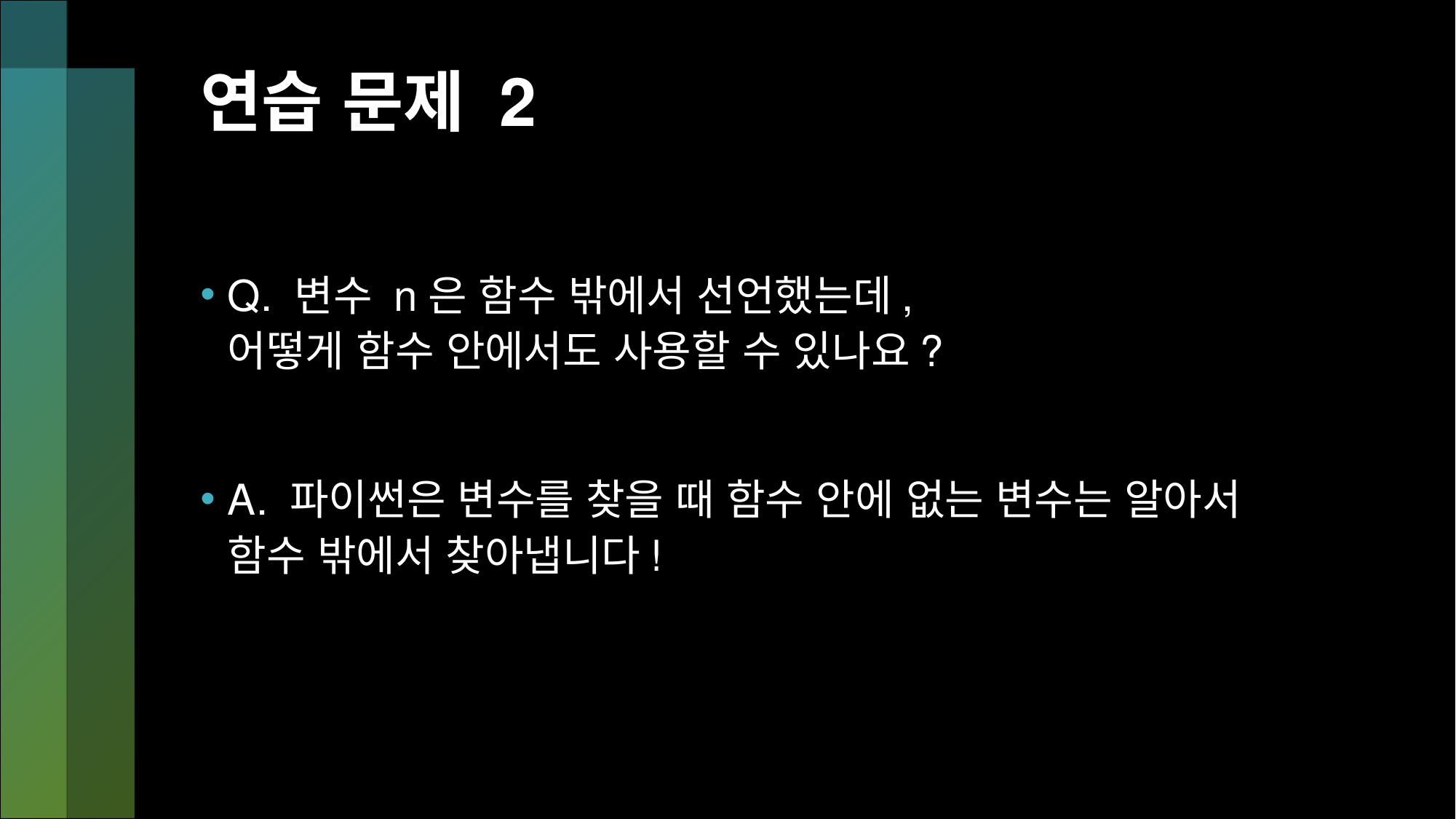

# 연습 문제 2
Q. 변수 n은 함수 밖에서 선언했는데,
어떻게 함수 안에서도 사용할 수 있나요?

A. 파이썬은 변수를 찾을 때 함수 안에 없는 변수는 알아서 함수 밖에서 찾아냅니다!